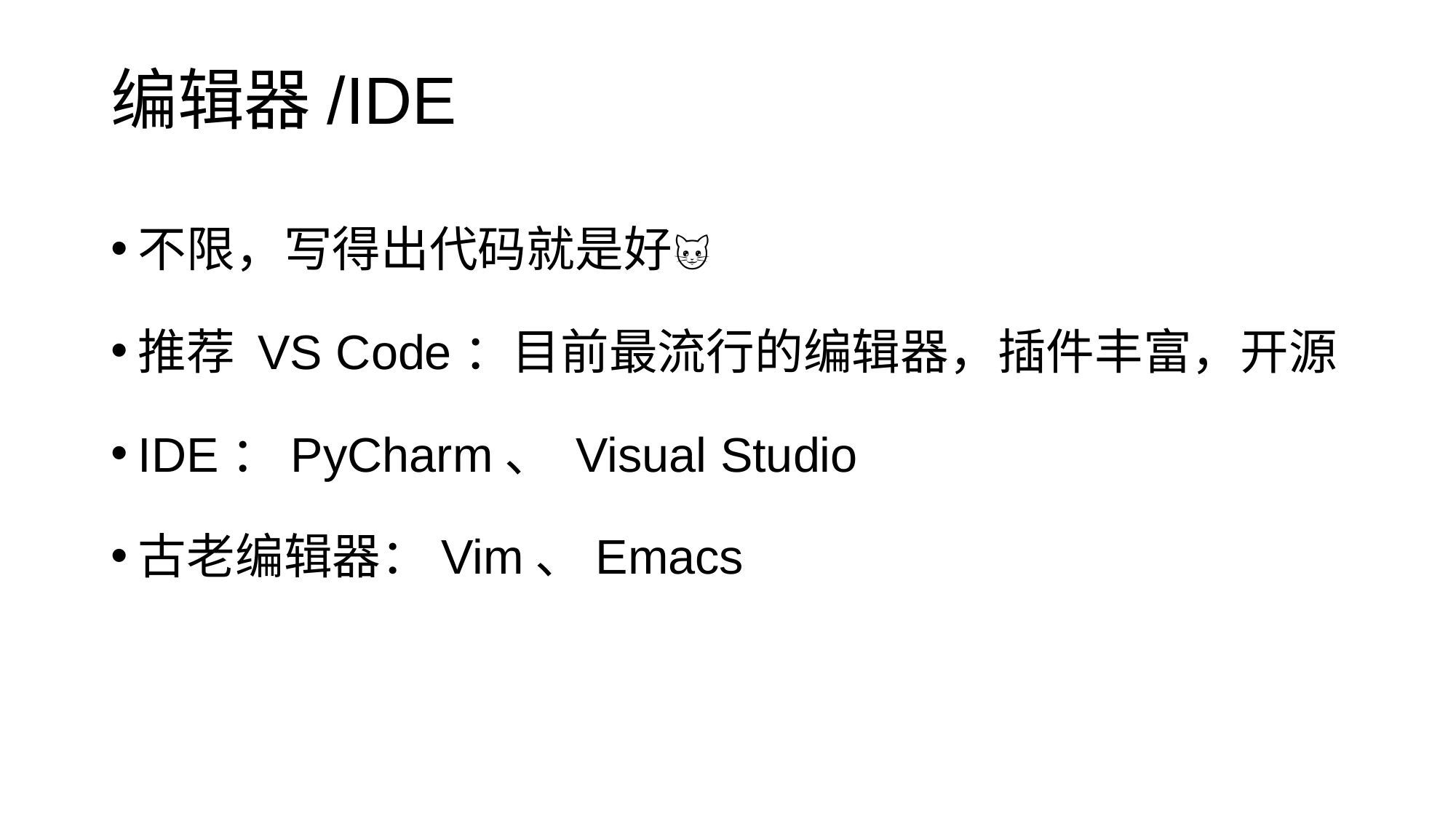

# 编辑器/IDE
不限，写得出代码就是好🐱
推荐 VS Code：目前最流行的编辑器，插件丰富，开源
IDE：PyCharm、 Visual Studio
古老编辑器：Vim、Emacs